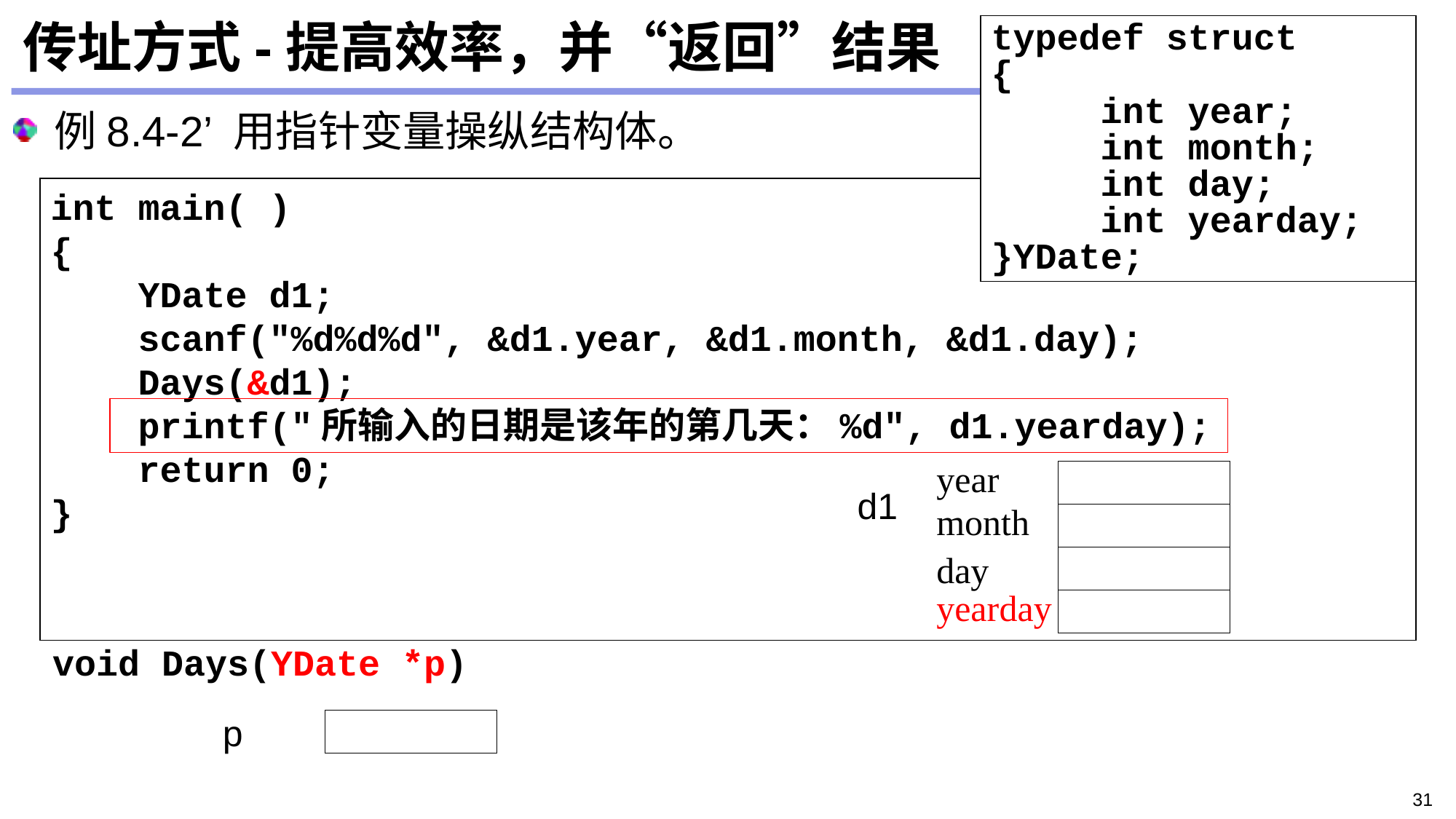

# 传址方式-提高效率，并“返回”结果
typedef struct
{
     int year;
     int month;
     int day;
     int yearday;
}YDate;
例8.4-2’ 用指针变量操纵结构体。

int main( )
{
    YDate d1;
    scanf("%d%d%d", &d1.year, &d1.month, &d1.day);
    Days(&d1);
    printf("所输入的日期是该年的第几天：%d", d1.yearday);
    return 0;
}

year

month

day

yearday

d1
void Days(YDate *p)
p

31